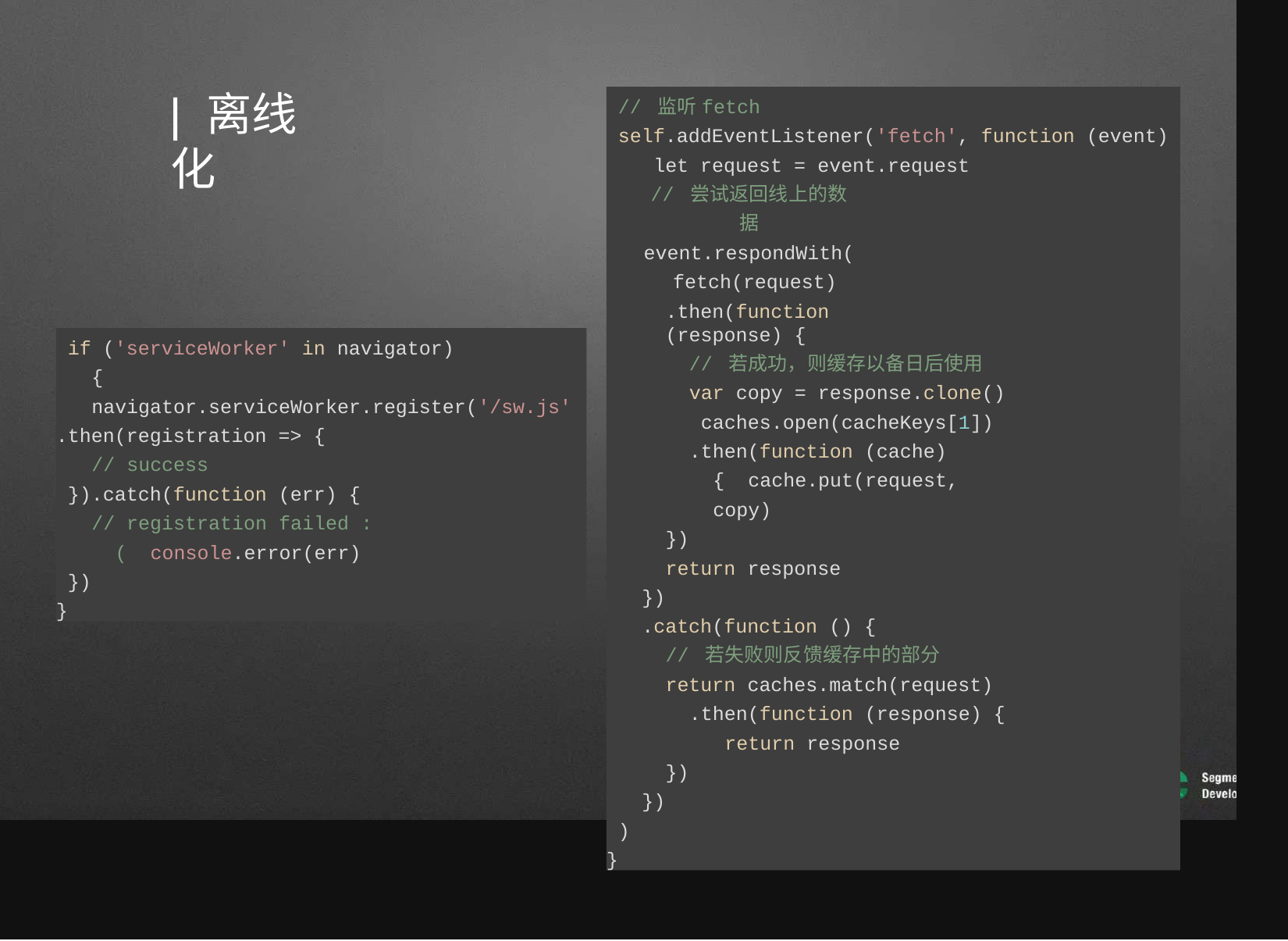

# | 离线化
// 监听fetch
self.addEventListener('fetch', function (event)  let request = event.request
// 尝试返回线上的数据 event.respondWith(  fetch(request)
.then(function (response) {
// 若成功，则缓存以备日后使用 var copy = response.clone()  caches.open(cacheKeys[1])
.then(function (cache) {  cache.put(request, copy)
})
return response
})
.catch(function () {
// 若失败则反馈缓存中的部分
return caches.match(request)
.then(function (response) {  return response
})
})
)
}
if ('serviceWorker' in navigator) {  navigator.serviceWorker.register('/sw.js'
.then(registration => {
// success
}).catch(function (err) {
// registration failed :(  console.error(err)
})
}
)